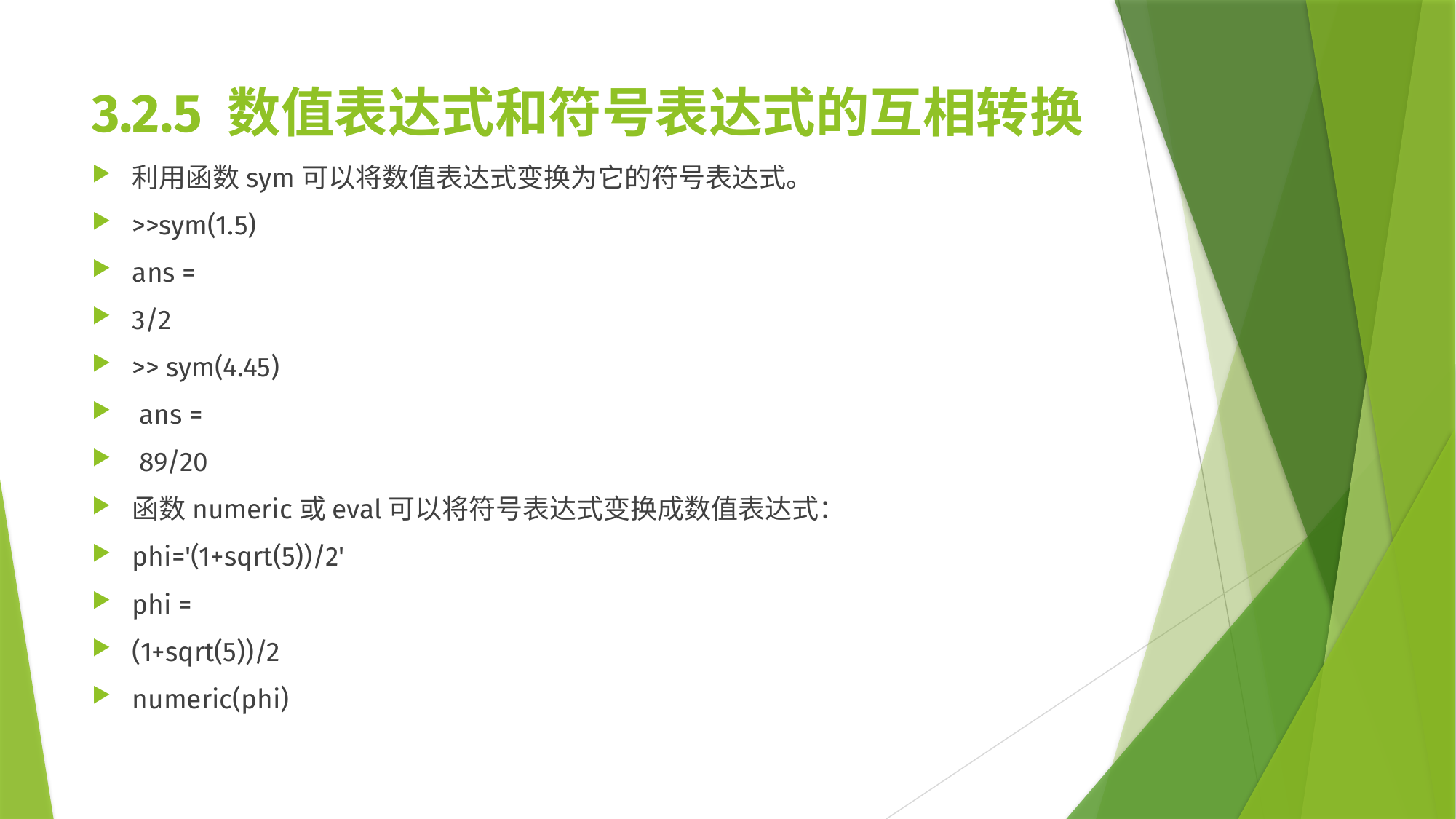

# 3.2.5 数值表达式和符号表达式的互相转换
利用函数sym可以将数值表达式变换为它的符号表达式。
>>sym(1.5)
ans =
3/2
>> sym(4.45)
 ans =
 89/20
函数numeric或eval可以将符号表达式变换成数值表达式：
phi='(1+sqrt(5))/2'
phi =
(1+sqrt(5))/2
numeric(phi)